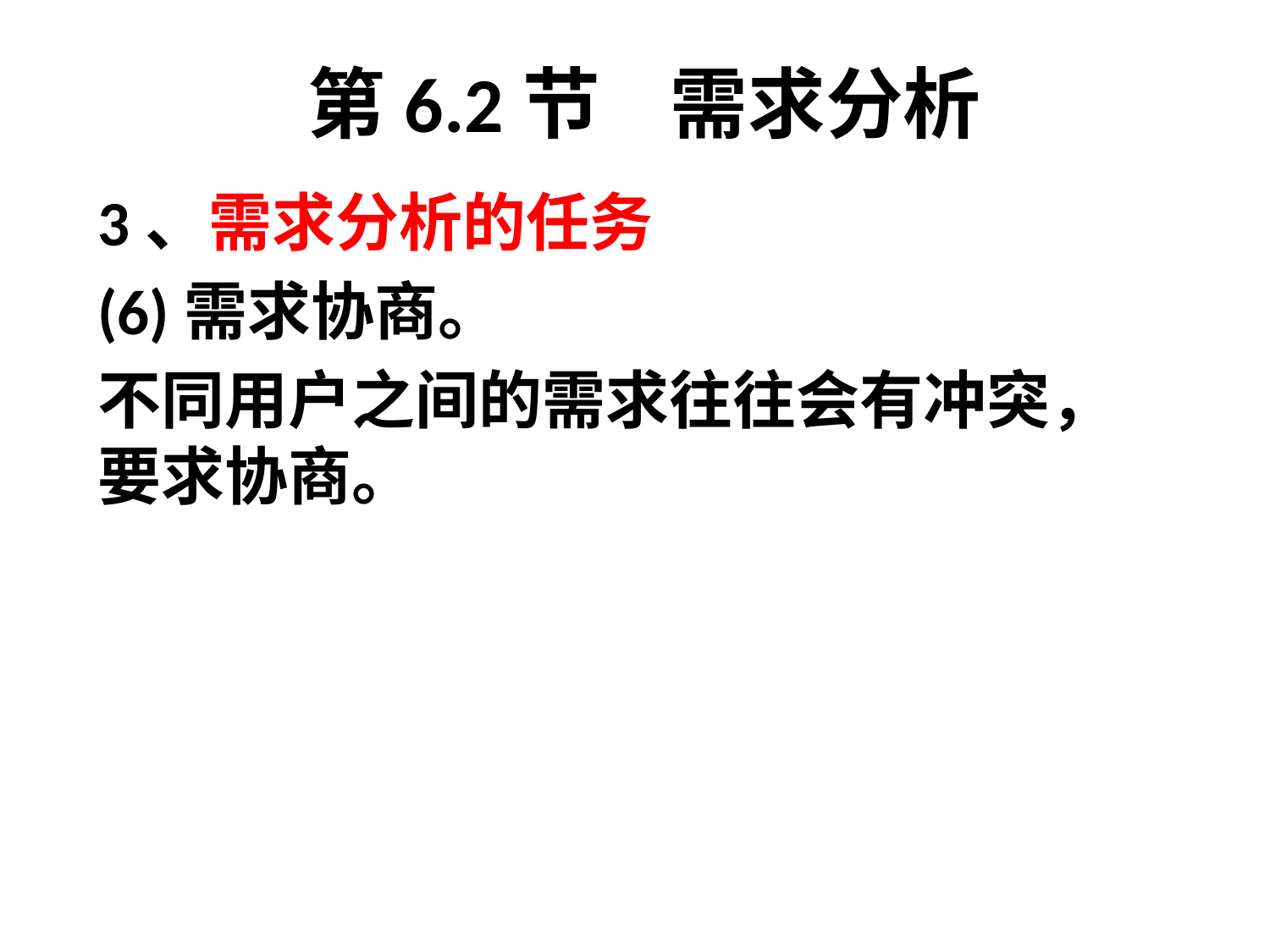

# 第6.2节    需求分析
3、需求分析的任务
(6)需求协商。
不同用户之间的需求往往会有冲突，要求协商。